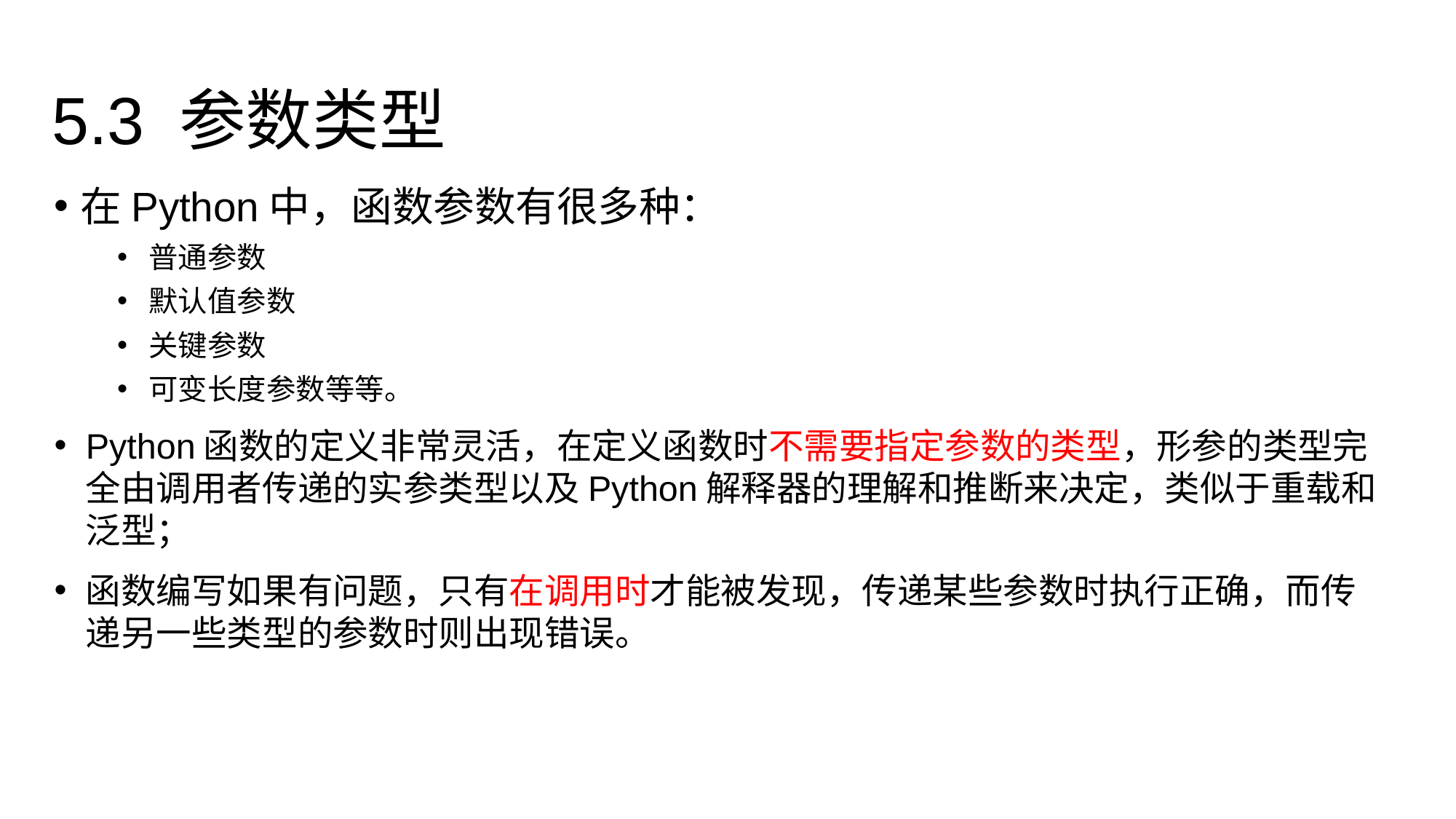

# 5.3 参数类型
在Python中，函数参数有很多种：
普通参数
默认值参数
关键参数
可变长度参数等等。
Python函数的定义非常灵活，在定义函数时不需要指定参数的类型，形参的类型完全由调用者传递的实参类型以及Python解释器的理解和推断来决定，类似于重载和泛型；
函数编写如果有问题，只有在调用时才能被发现，传递某些参数时执行正确，而传递另一些类型的参数时则出现错误。